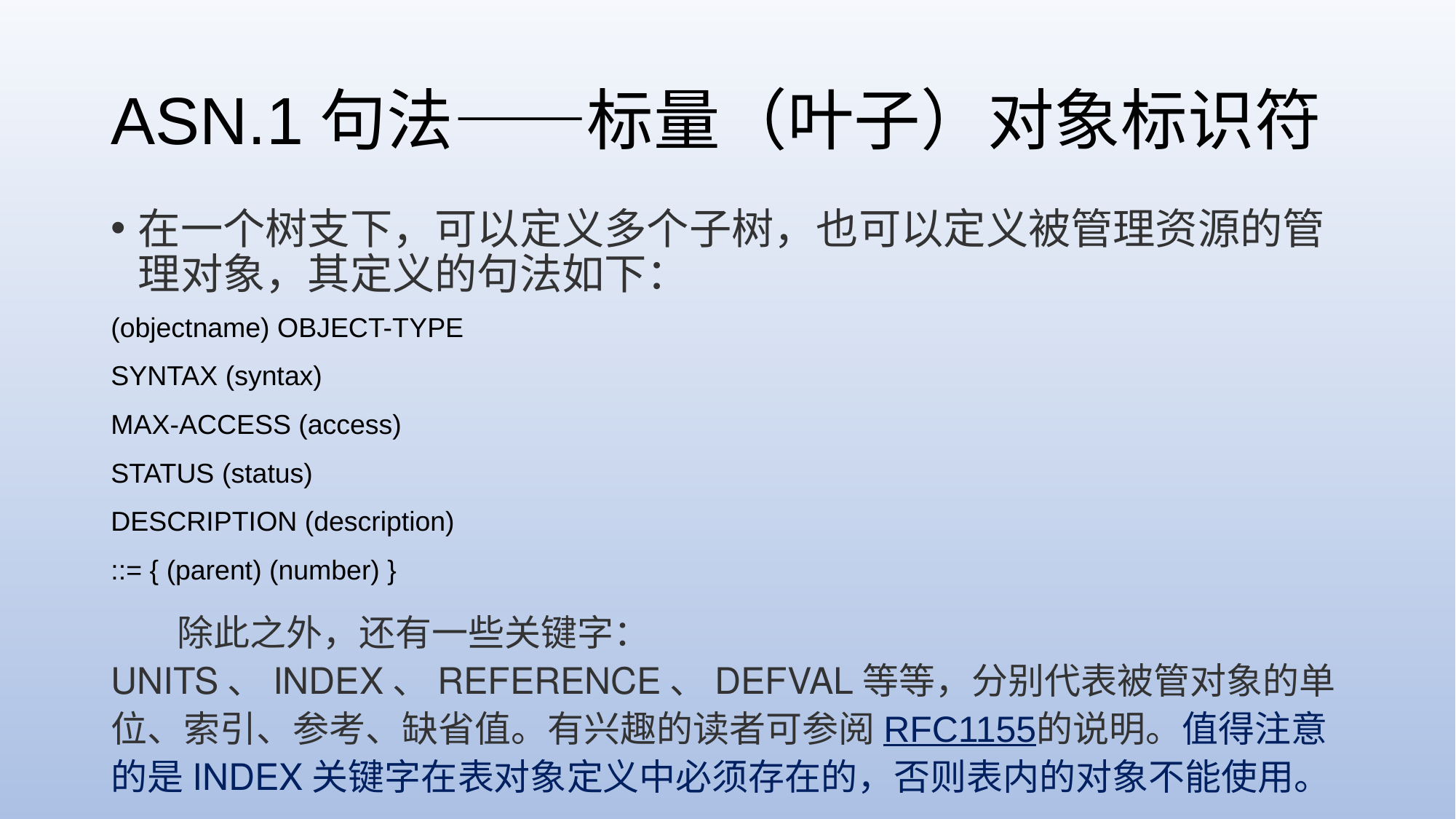

# ASN.1句法——标量（叶子）对象标识符
在一个树支下，可以定义多个子树，也可以定义被管理资源的管理对象，其定义的句法如下：
(objectname) OBJECT-TYPE
SYNTAX (syntax)
MAX-ACCESS (access)
STATUS (status)
DESCRIPTION (description)
::= { (parent) (number) }
       除此之外，还有一些关键字：UNITS、INDEX、REFERENCE、DEFVAL等等，分别代表被管对象的单位、索引、参考、缺省值。有兴趣的读者可参阅RFC1155的说明。值得注意的是INDEX关键字在表对象定义中必须存在的，否则表内的对象不能使用。